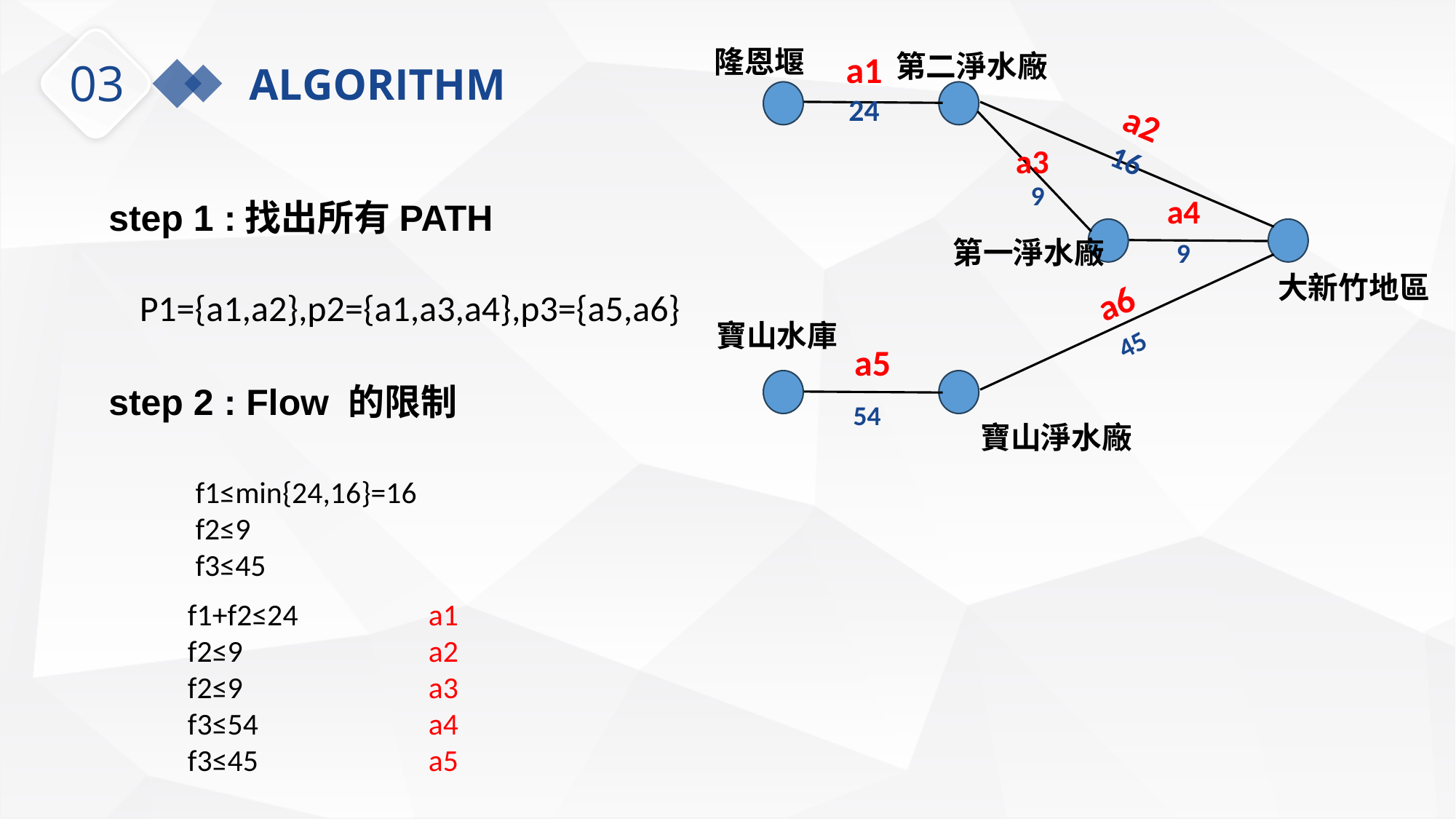

隆恩堰
a1
24
第二淨水廠

a2
16
a3
a4

第一淨水廠
大新竹地區
a6
寶山水庫
a5

寶山淨水廠
9
9
45
54

03
ALGORITHM

step 1 :找出所有PATH

P1={a1,a2},p2={a1,a3,a4},p3={a5,a6}

step 2 : Flow 的限制

f1≤min{24,16}=16
f2≤9
f3≤45
f1+f2≤24
f2≤9
f2≤9
f3≤54
f3≤45
a1
a2
a3
a4
a5